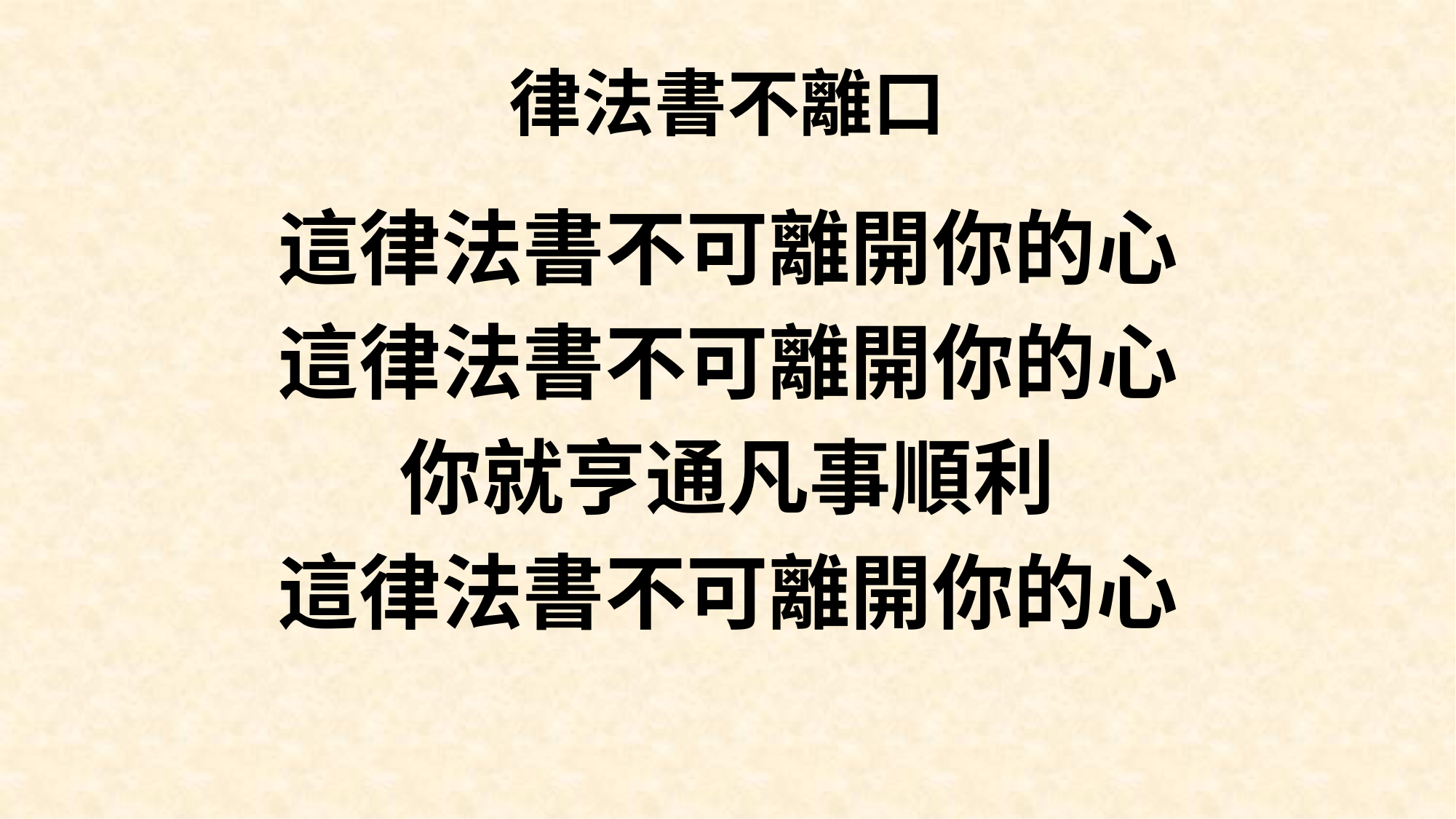

# 律法書不離口
這律法書不可離開你的心
這律法書不可離開你的心
你就亨通凡事順利
這律法書不可離開你的心